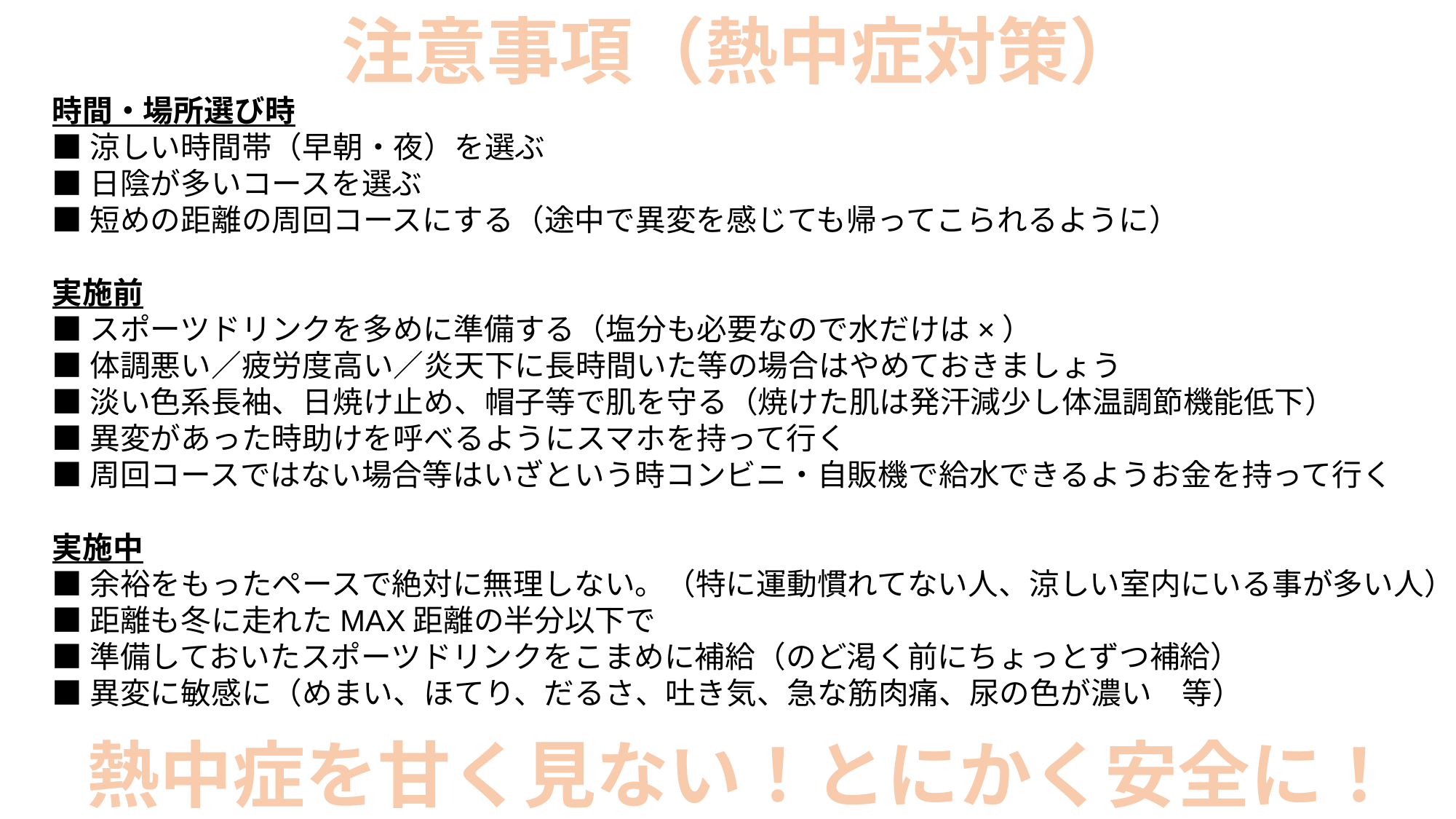

注意事項（熱中症対策）
時間・場所選び時
■涼しい時間帯（早朝・夜）を選ぶ
■日陰が多いコースを選ぶ
■短めの距離の周回コースにする（途中で異変を感じても帰ってこられるように）

実施前
■スポーツドリンクを多めに準備する（塩分も必要なので水だけは×）
■体調悪い／疲労度高い／炎天下に長時間いた等の場合はやめておきましょう
■淡い色系長袖、日焼け止め、帽子等で肌を守る（焼けた肌は発汗減少し体温調節機能低下）
■異変があった時助けを呼べるようにスマホを持って行く
■周回コースではない場合等はいざという時コンビニ・自販機で給水できるようお金を持って行く

実施中
■余裕をもったペースで絶対に無理しない。（特に運動慣れてない人、涼しい室内にいる事が多い人）
■距離も冬に走れたMAX距離の半分以下で
■準備しておいたスポーツドリンクをこまめに補給（のど渇く前にちょっとずつ補給）
■異変に敏感に（めまい、ほてり、だるさ、吐き気、急な筋肉痛、尿の色が濃い　等）
熱中症を甘く見ない！とにかく安全に！